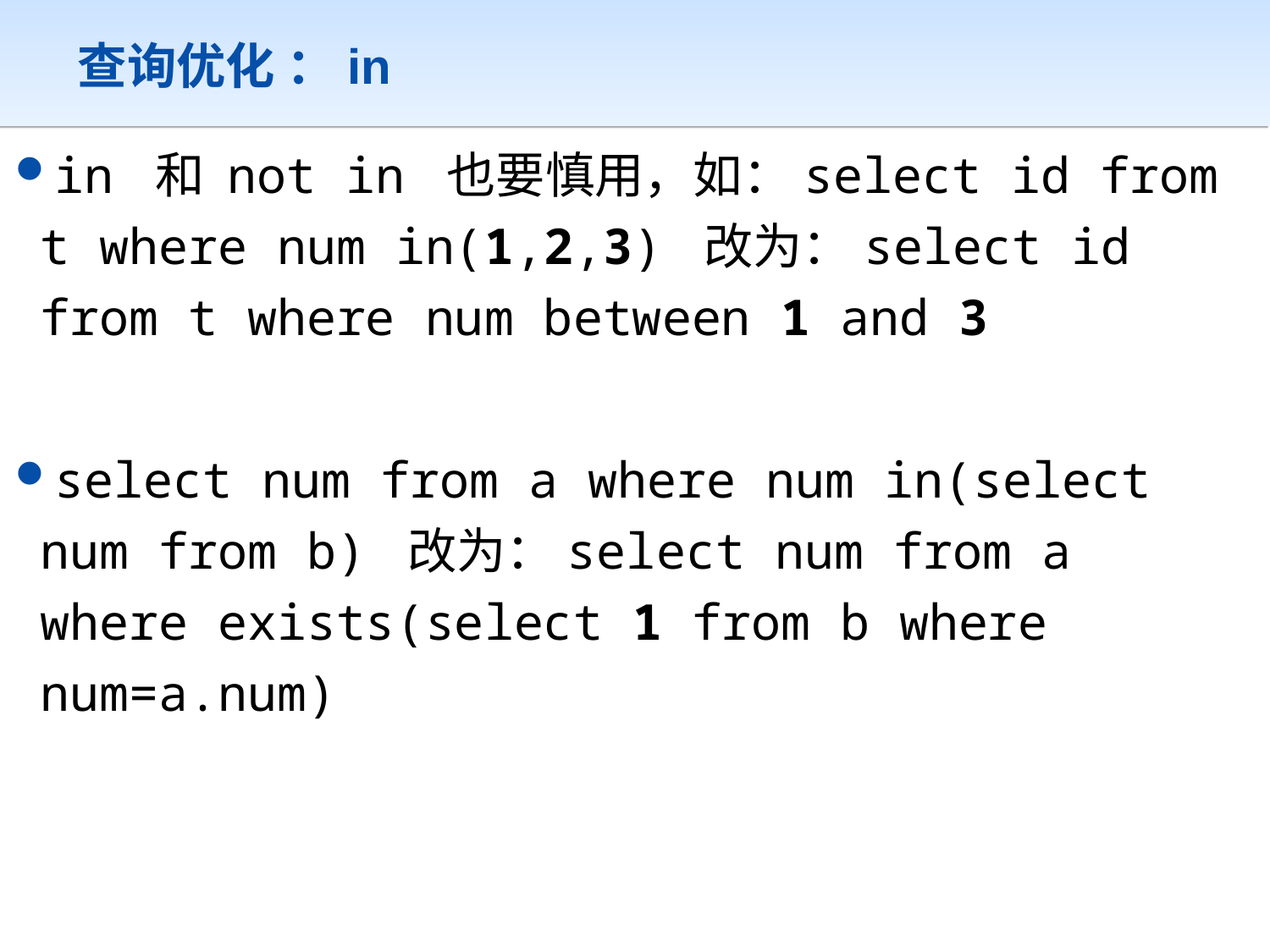

# 查询优化 ：in
in 和 not in 也要慎用，如：select id from t where num in(1,2,3) 改为：select id from t where num between 1 and 3

select num from a where num in(select num from b) 改为：select num from a where exists(select 1 from b where num=a.num)